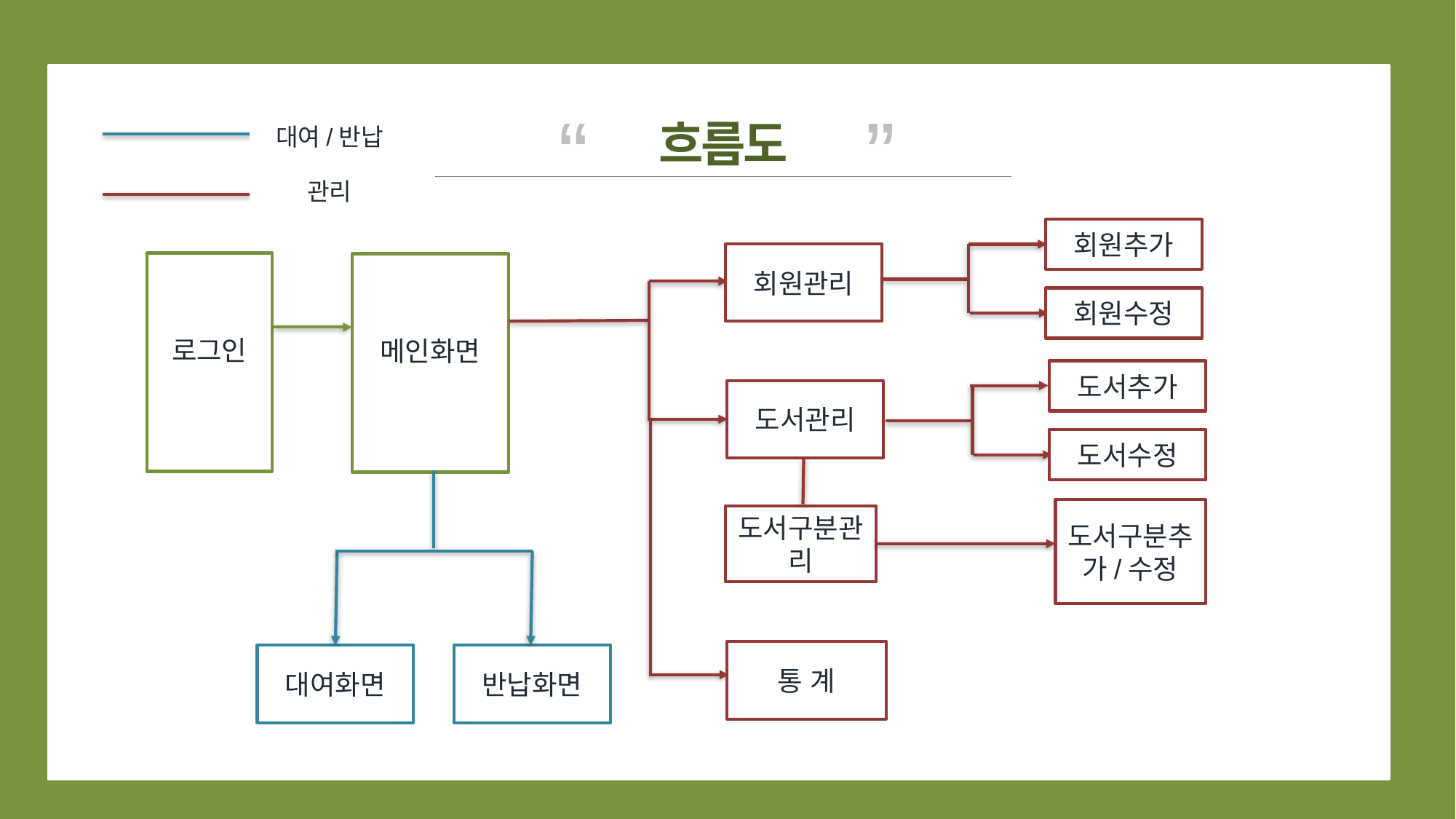

“           ”

대여/반납

관리
흐름도
회원추가
회원관리
로그인

메인화면

회원수정
도서추가
도서관리
도서수정
도서구분추가/수정
도서구분관리
통 계
대여화면
반납화면